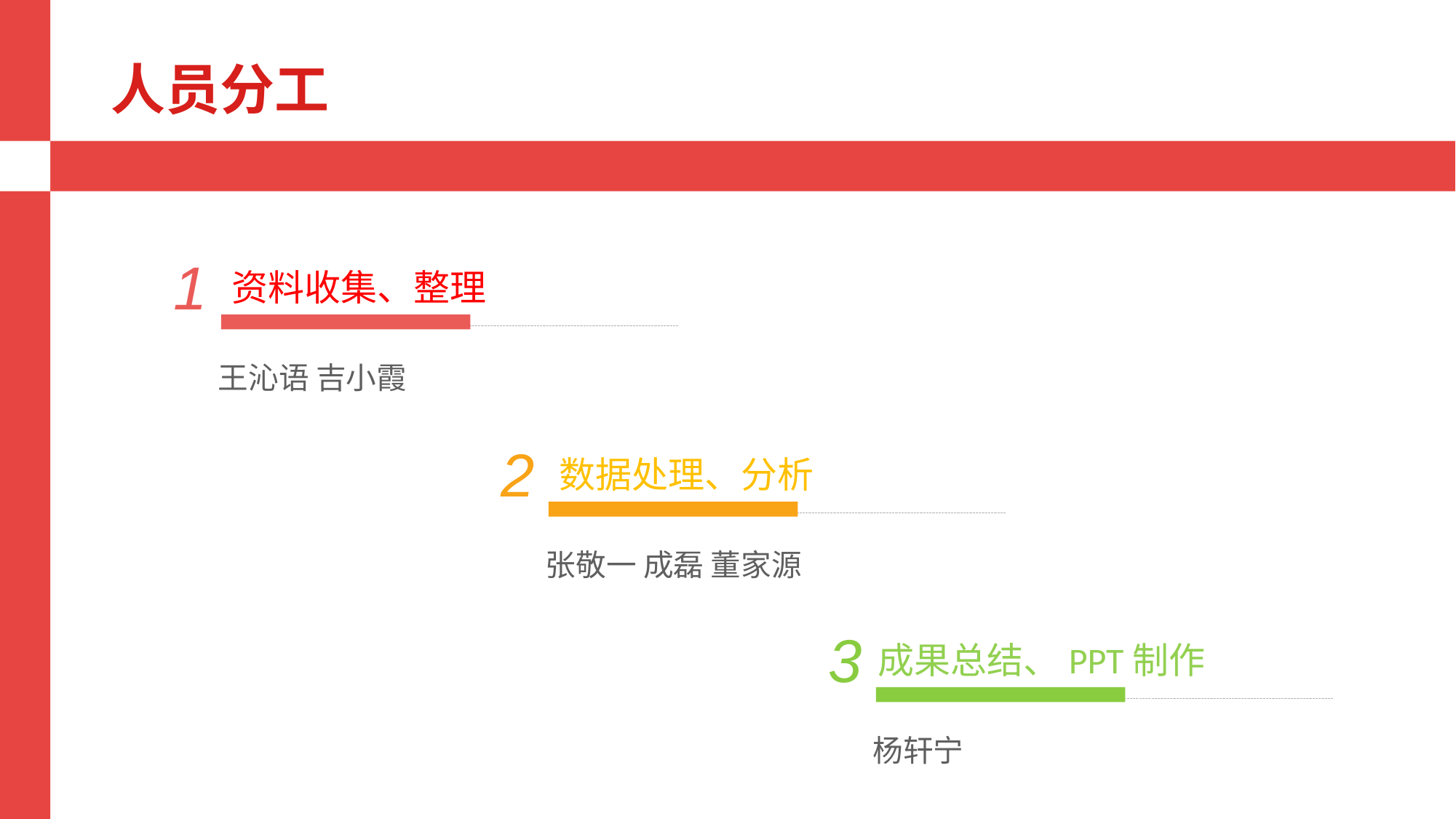

人员分工
1

王沁语 吉小霞
资料收集、整理
2

张敬一 成磊 董家源
数据处理、分析
3

杨轩宁
成果总结、PPT制作